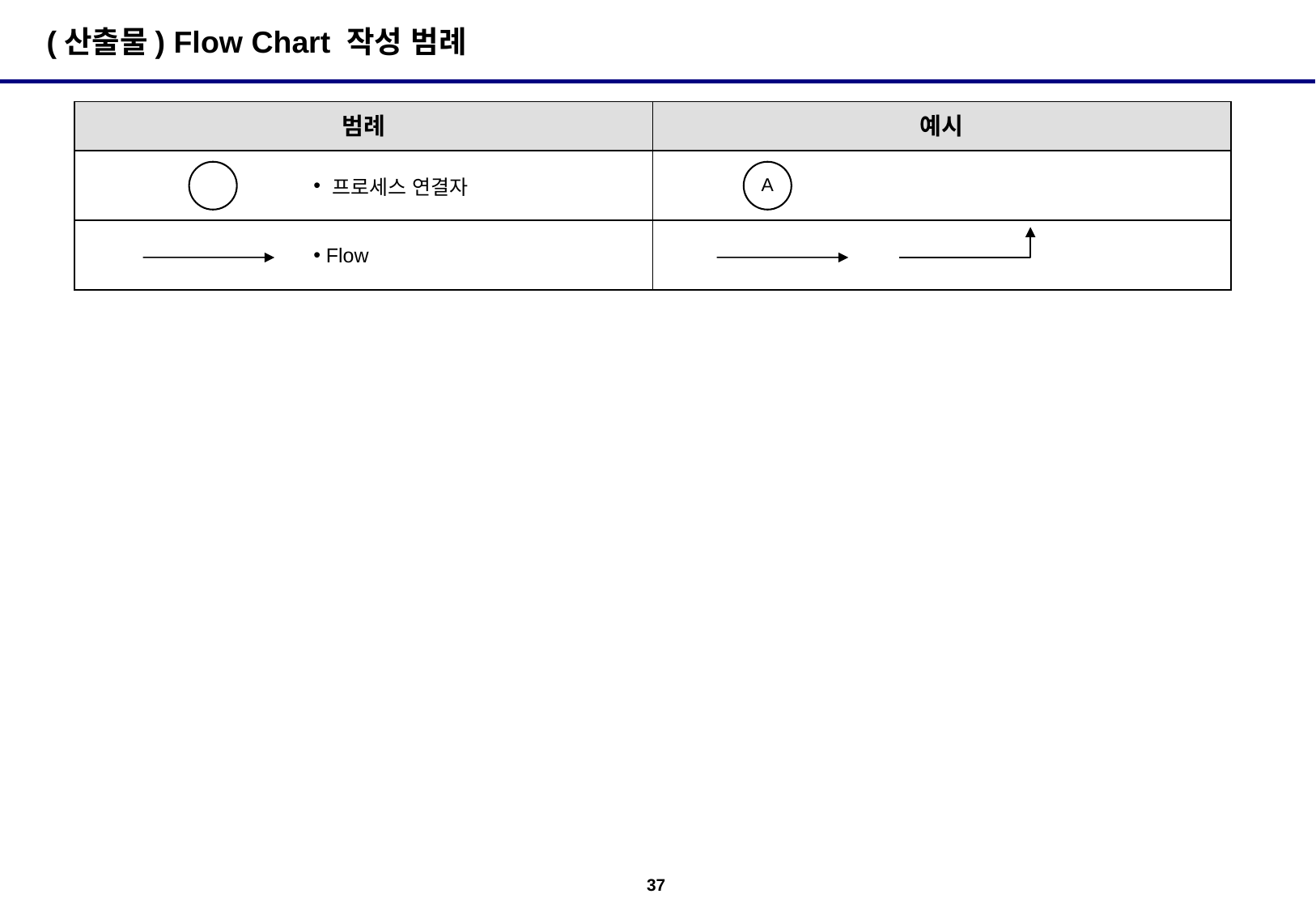

# (산출물) Flow Chart 작성 범례
| 범례 | 예시 |
| --- | --- |
| 프로세스 연결자 |  |
| Flow |  |

A